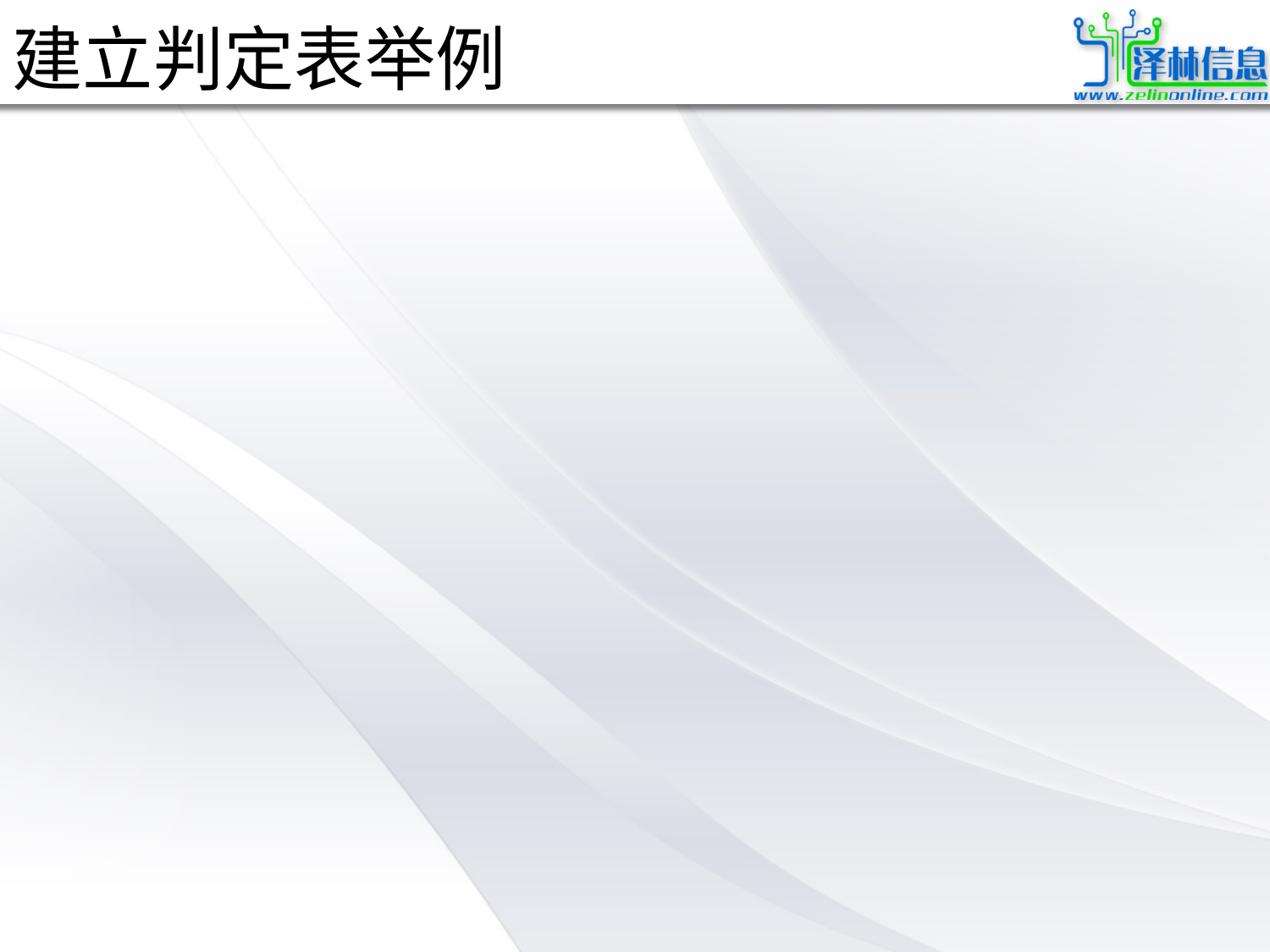

# 建立判定表举例
例5：问题要求：”……对功率大于50马力的机器、维修记录不全或已运行10年以上的机器，应给予优先的维修处理……” 。这里假定，“维修记录不全”和“优先维修处理”均已在别处有更严格的定义 。请建立判定表。